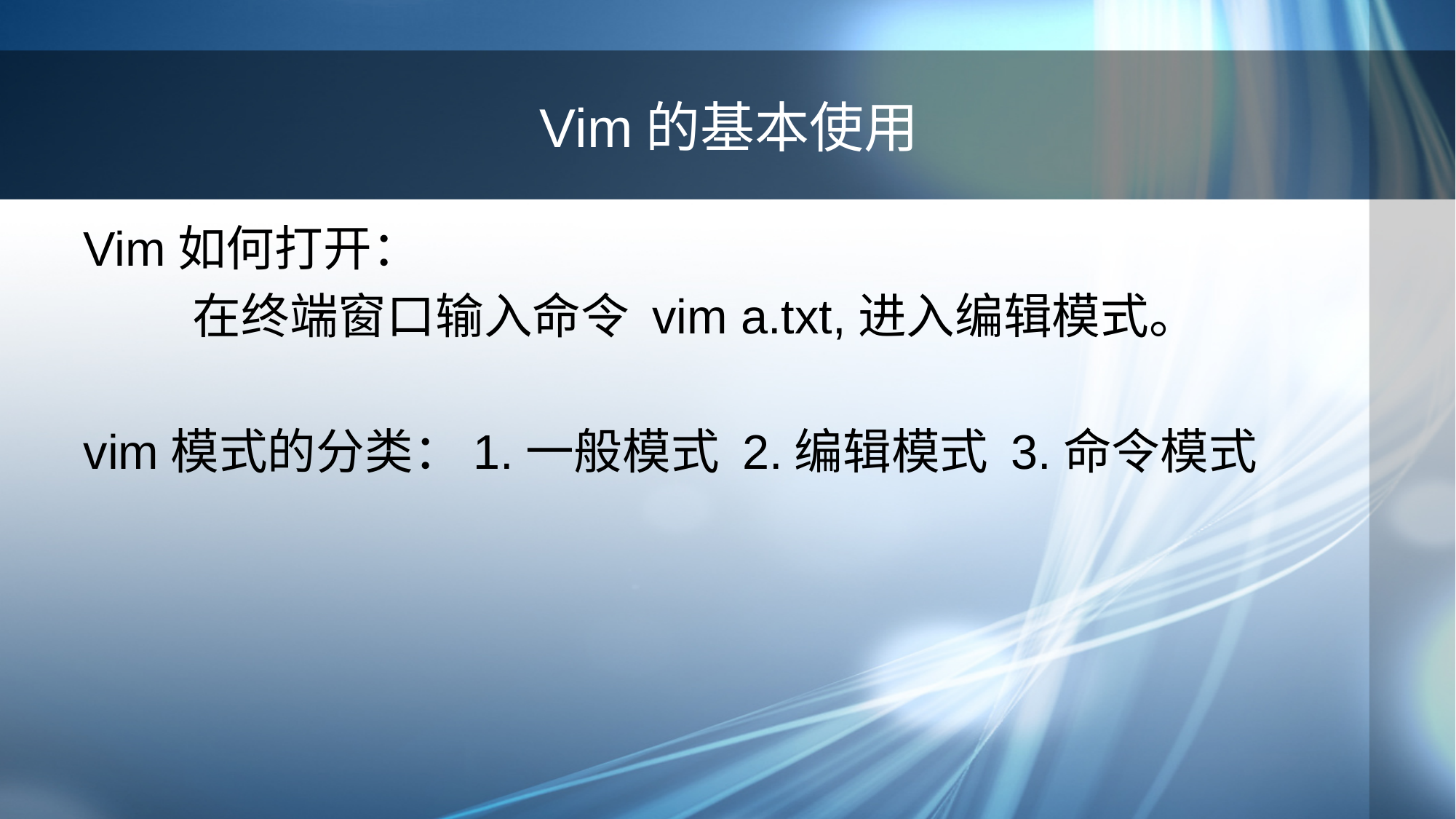

# Vim的基本使用
Vim如何打开：
	在终端窗口输入命令 vim a.txt,进入编辑模式。

vim模式的分类：1.一般模式 2.编辑模式 3.命令模式